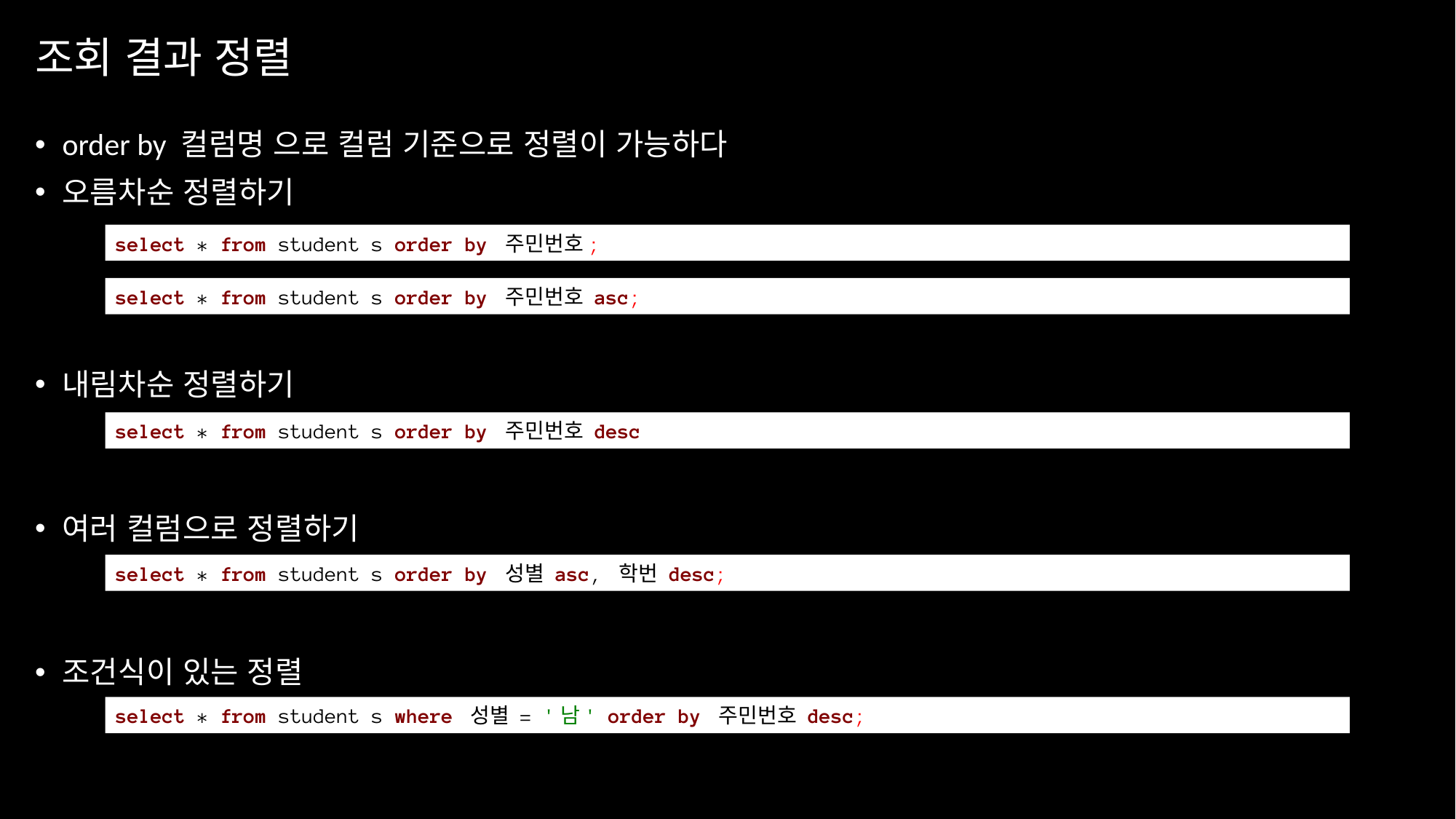

# 조회 결과 정렬
order by 컬럼명 으로 컬럼 기준으로 정렬이 가능하다
오름차순 정렬하기

내림차순 정렬하기

여러 컬럼으로 정렬하기

조건식이 있는 정렬

select * from student s order by 주민번호;
select * from student s order by 주민번호 asc;
select * from student s order by 주민번호 desc
select * from student s order by 성별 asc, 학번 desc;
select * from student s where 성별 = '남' order by 주민번호 desc;